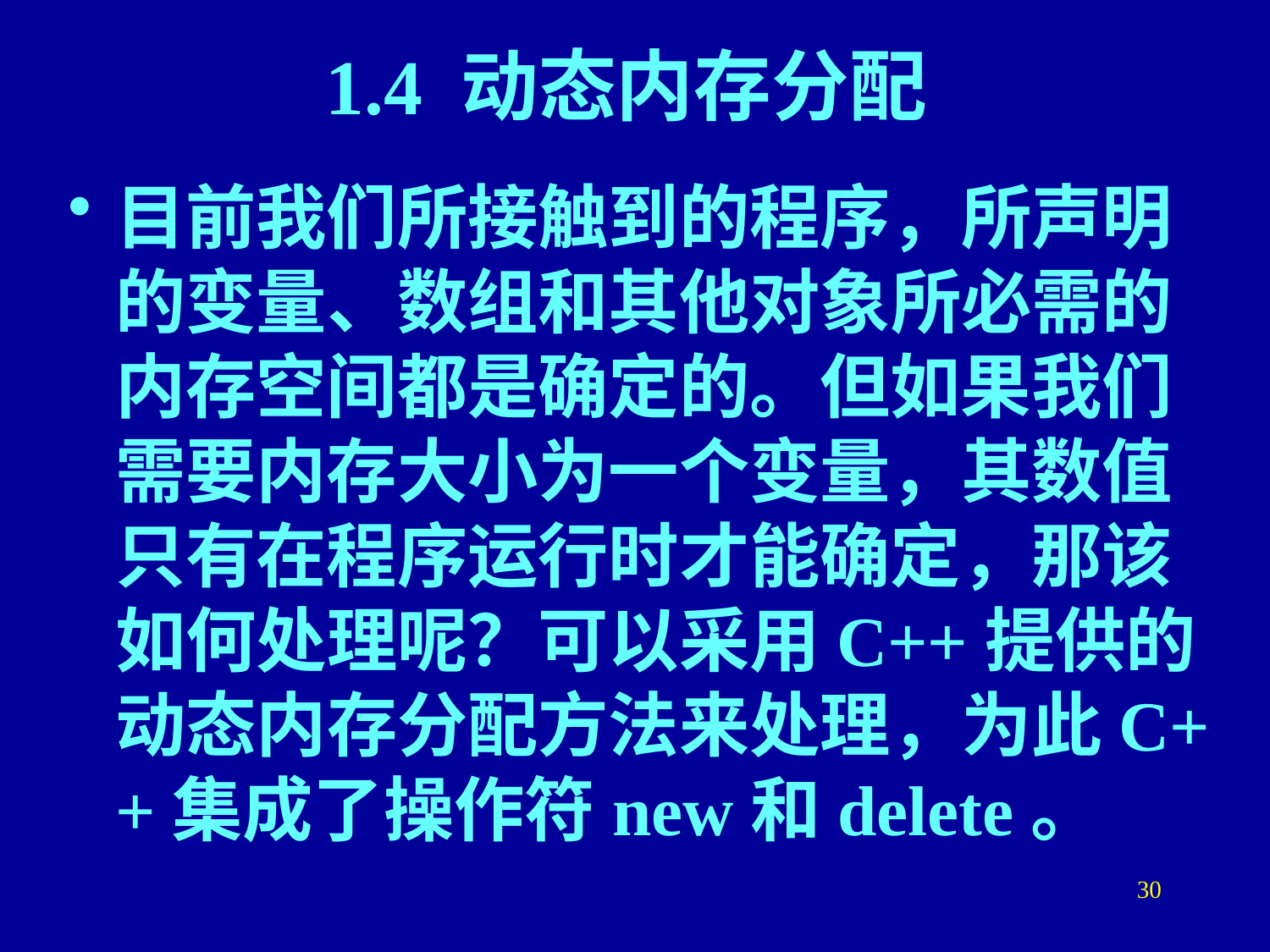

# 1.4 动态内存分配
目前我们所接触到的程序，所声明的变量、数组和其他对象所必需的内存空间都是确定的。但如果我们需要内存大小为一个变量，其数值只有在程序运行时才能确定，那该如何处理呢？可以采用C++提供的动态内存分配方法来处理，为此C++集成了操作符new和delete。

30